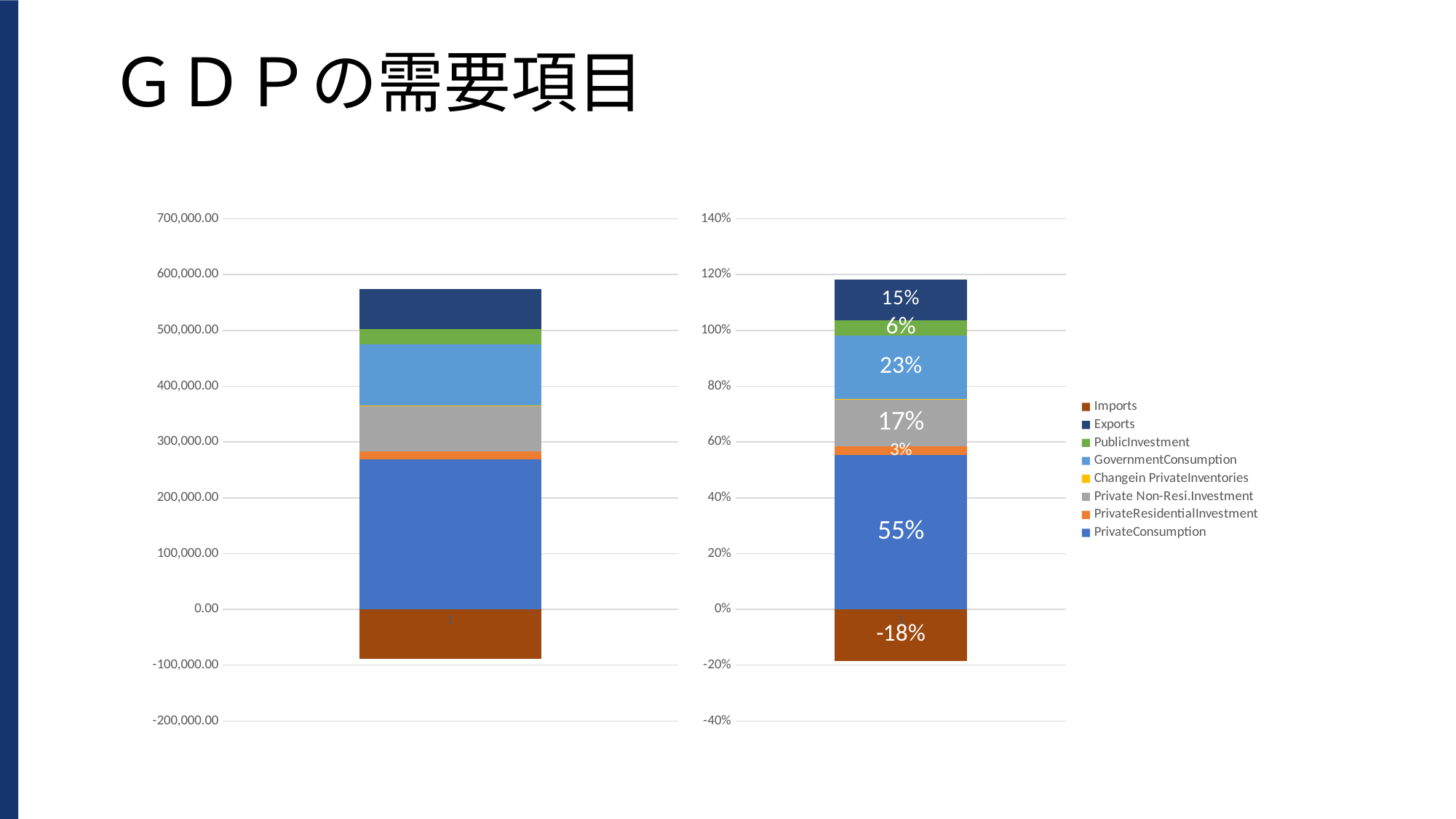

ＧＤＰの需要項目

### Chart

| Category | PrivateConsumption | PrivateResidentialInvestment | Private Non-Resi.Investment | Changein PrivateInventories | GovernmentConsumption | PublicInvestment | Exports | Imports |
|---|---|---|---|---|---|---|---|---|

### Chart

| Category | PrivateConsumption | PrivateResidentialInvestment | Private Non-Resi.Investment | Changein PrivateInventories | GovernmentConsumption | PublicInvestment | Exports | Imports |
|---|---|---|---|---|---|---|---|---|